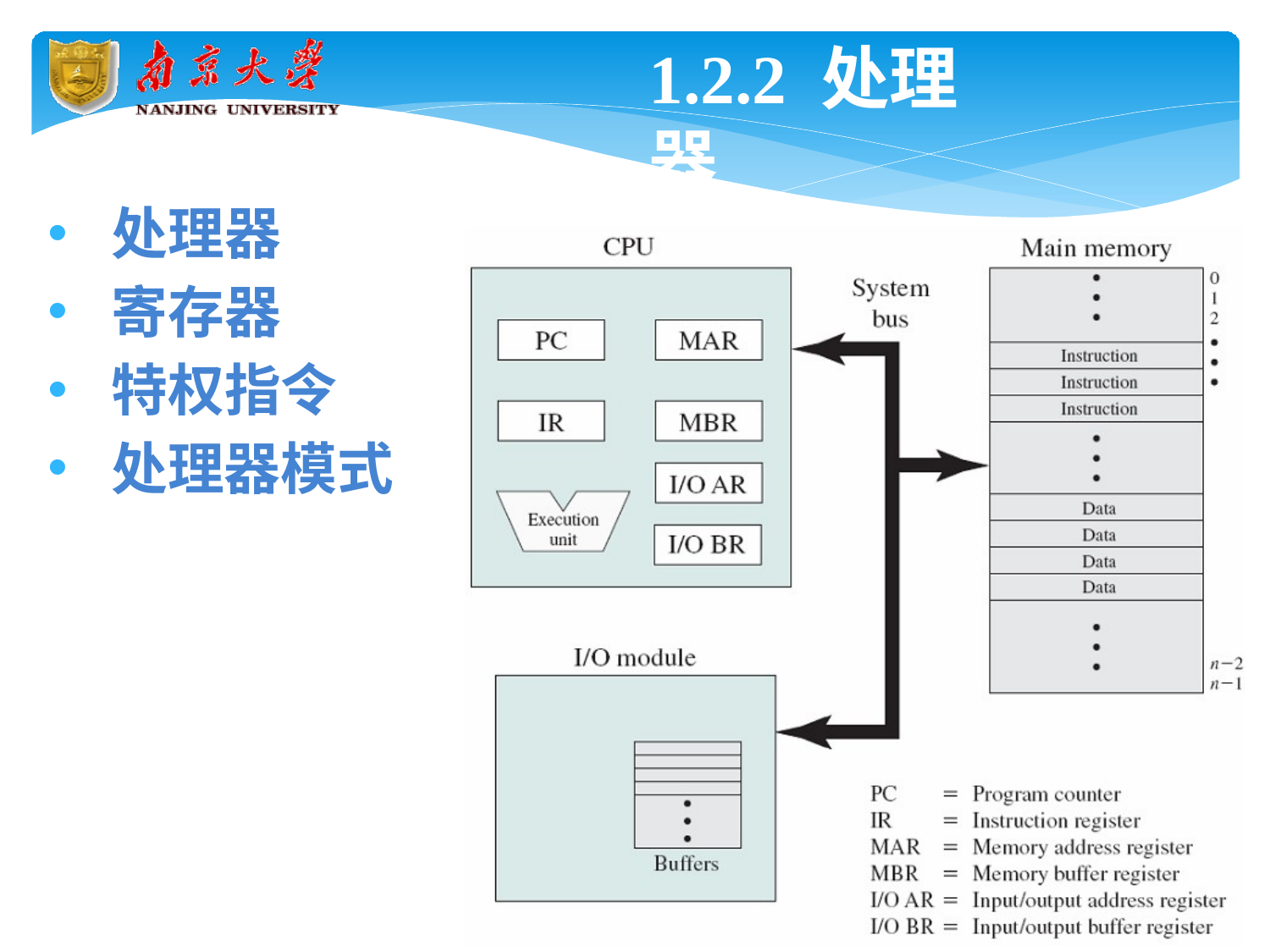

# 1.2.2 处理器

处理器
寄存器
特权指令
处理器模式